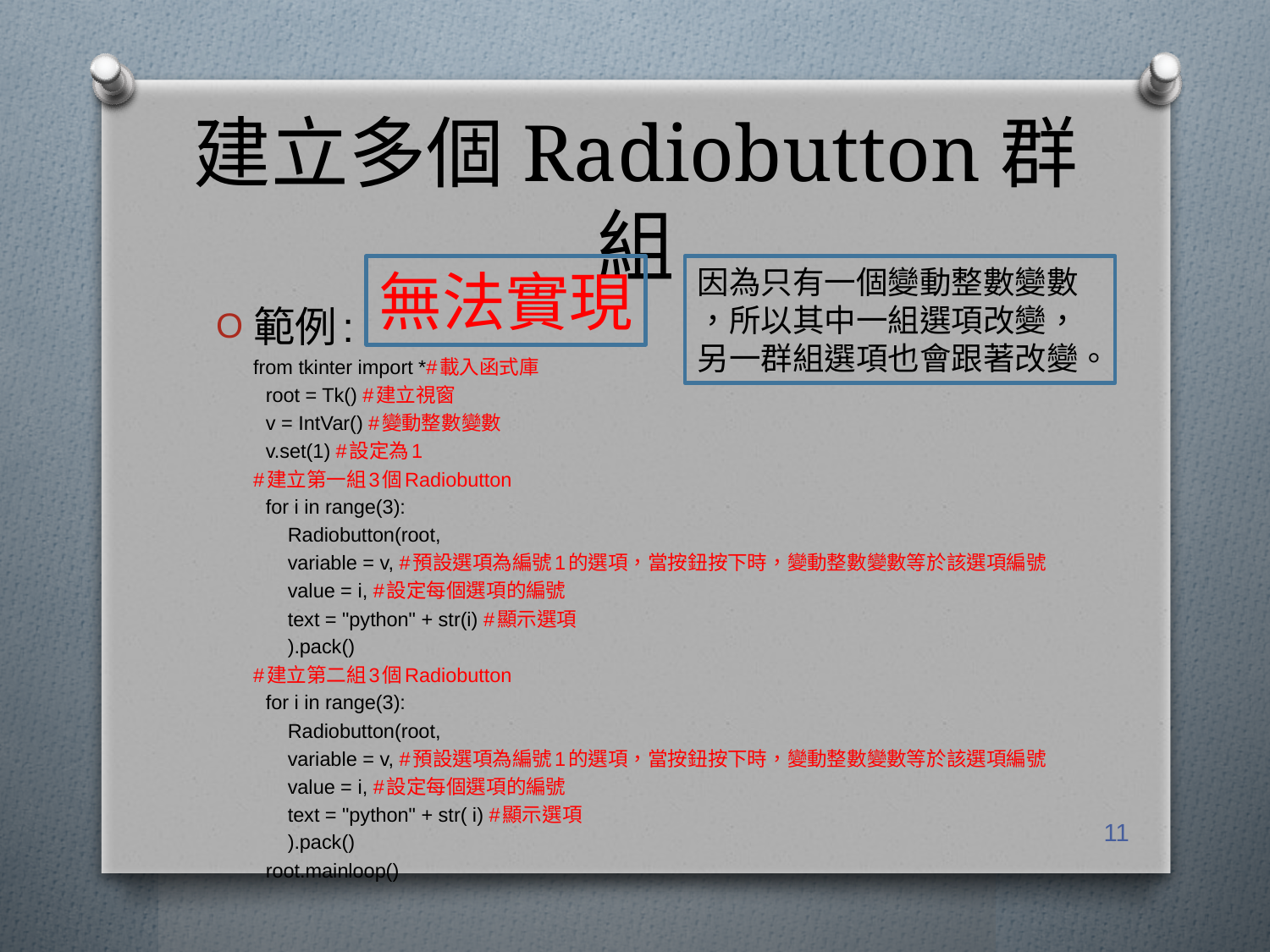

# 建立多個Radiobutton群組
無法實現
因為只有一個變動整數變數
，所以其中一組選項改變，另一群組選項也會跟著改變。
範例:
from tkinter import *#載入函式庫
root = Tk() #建立視窗
v = IntVar() #變動整數變數
v.set(1) #設定為1
#建立第一組3個Radiobutton
for i in range(3):
    Radiobutton(root,
    variable = v, #預設選項為編號1的選項，當按鈕按下時，變動整數變數等於該選項編號
    value = i, #設定每個選項的編號
    text = "python" + str(i) #顯示選項
    ).pack()
#建立第二組3個Radiobutton
for i in range(3):
    Radiobutton(root,
    variable = v, #預設選項為編號1的選項，當按鈕按下時，變動整數變數等於該選項編號
    value = i, #設定每個選項的編號
    text = "python" + str( i) #顯示選項
    ).pack()
root.mainloop()

11